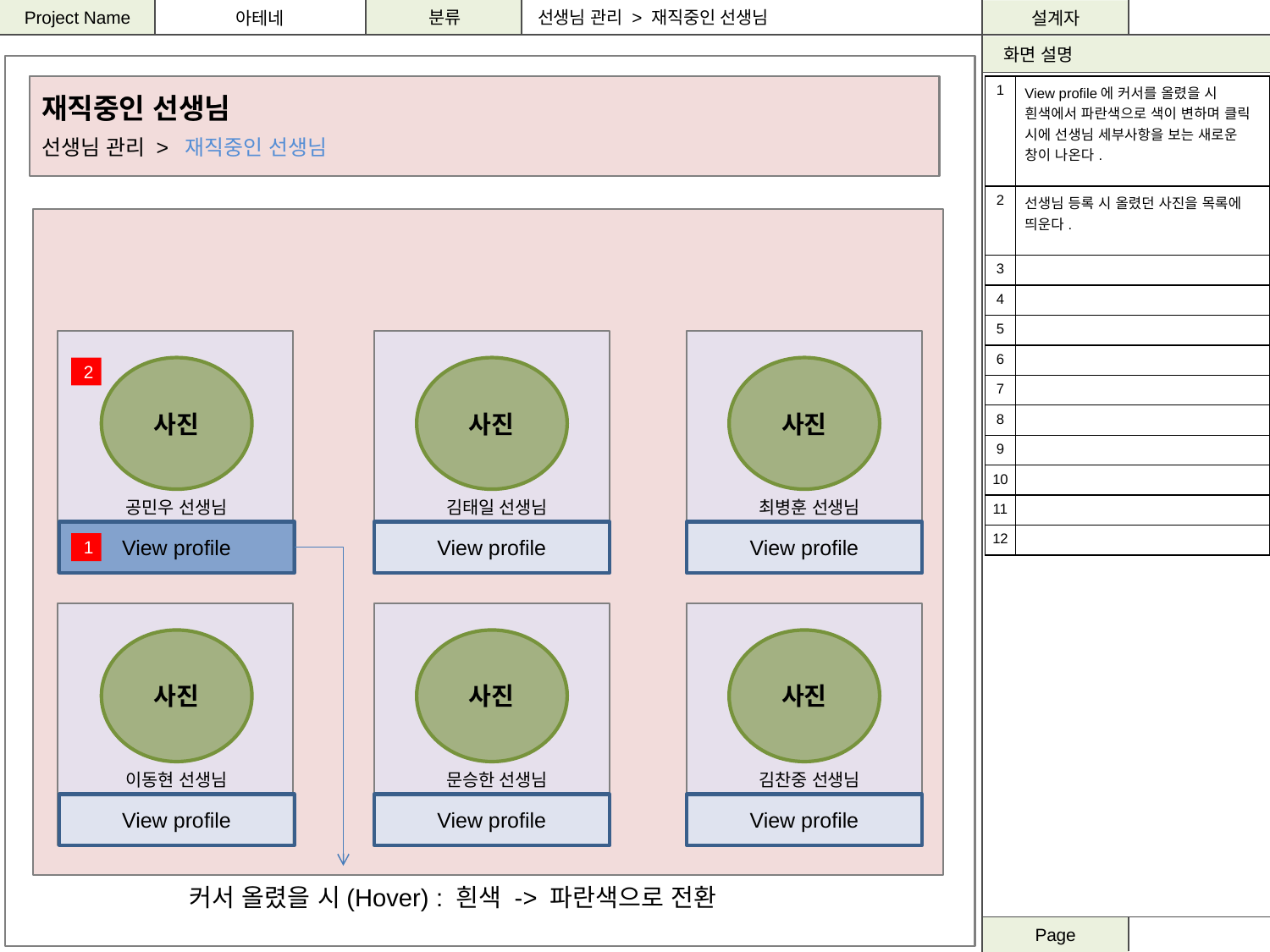

선생님 관리 > 재직중인 선생님

| 1 | View profile에 커서를 올렸을 시 흰색에서 파란색으로 색이 변하며 클릭 시에 선생님 세부사항을 보는 새로운 창이 나온다. |
| --- | --- |
| 2 | 선생님 등록 시 올렸던 사진을 목록에 띄운다. |
| 3 |  |
| 4 |  |
| 5 |  |
| 6 |  |
| 7 |  |
| 8 |  |
| 9 |  |
| 10 |  |
| 11 |  |
| 12 |  |
재직중인 선생님
선생님 관리 > 재직중인 선생님

2
사진
사진
사진
최병훈 선생님
김태일 선생님
공민우 선생님
View profile
View profile
View profile
1

사진
사진
사진
김찬중 선생님
문승한 선생님
이동현 선생님
View profile
View profile
View profile
커서 올렸을 시(Hover) : 흰색 -> 파란색으로 전환